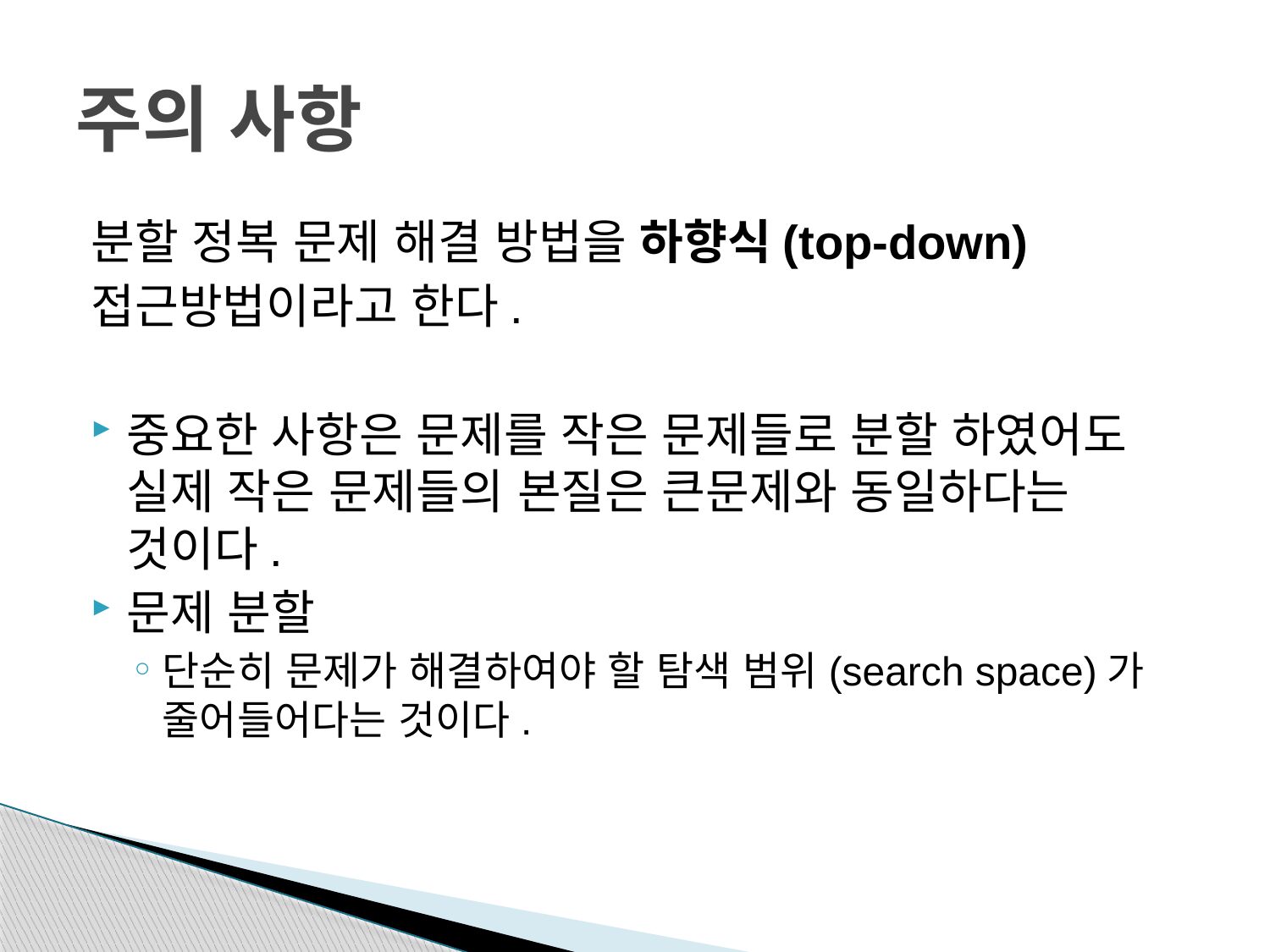

# 주의 사항
분할 정복 문제 해결 방법을 하향식(top-down)
접근방법이라고 한다.

중요한 사항은 문제를 작은 문제들로 분할 하였어도 실제 작은 문제들의 본질은 큰문제와 동일하다는 것이다.
문제 분할
단순히 문제가 해결하여야 할 탐색 범위(search space)가 줄어들어다는 것이다.